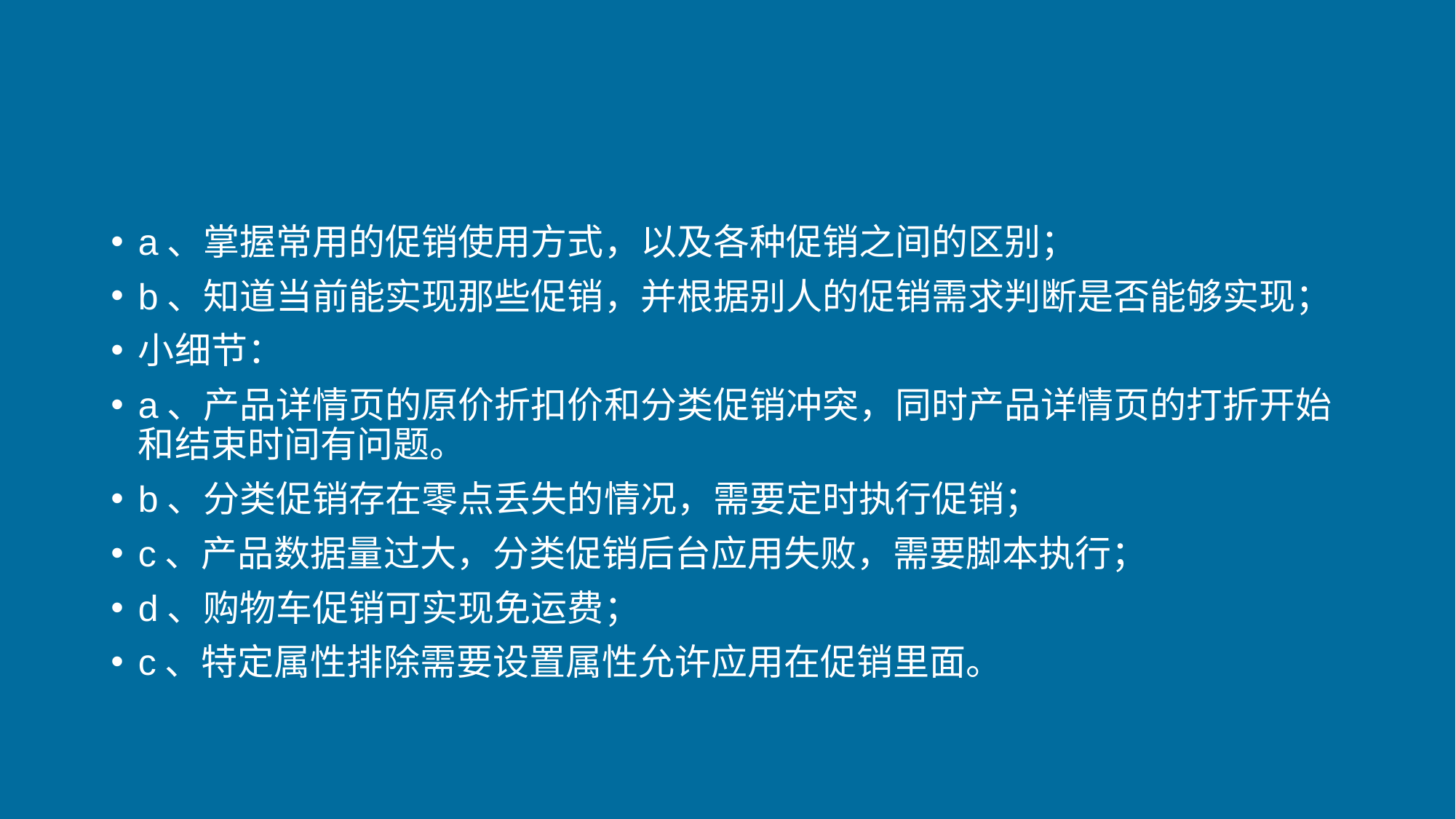

#
a、掌握常用的促销使用方式，以及各种促销之间的区别；
b、知道当前能实现那些促销，并根据别人的促销需求判断是否能够实现；
小细节：
a、产品详情页的原价折扣价和分类促销冲突，同时产品详情页的打折开始和结束时间有问题。
b、分类促销存在零点丢失的情况，需要定时执行促销；
c、产品数据量过大，分类促销后台应用失败，需要脚本执行；
d、购物车促销可实现免运费；
c、特定属性排除需要设置属性允许应用在促销里面。